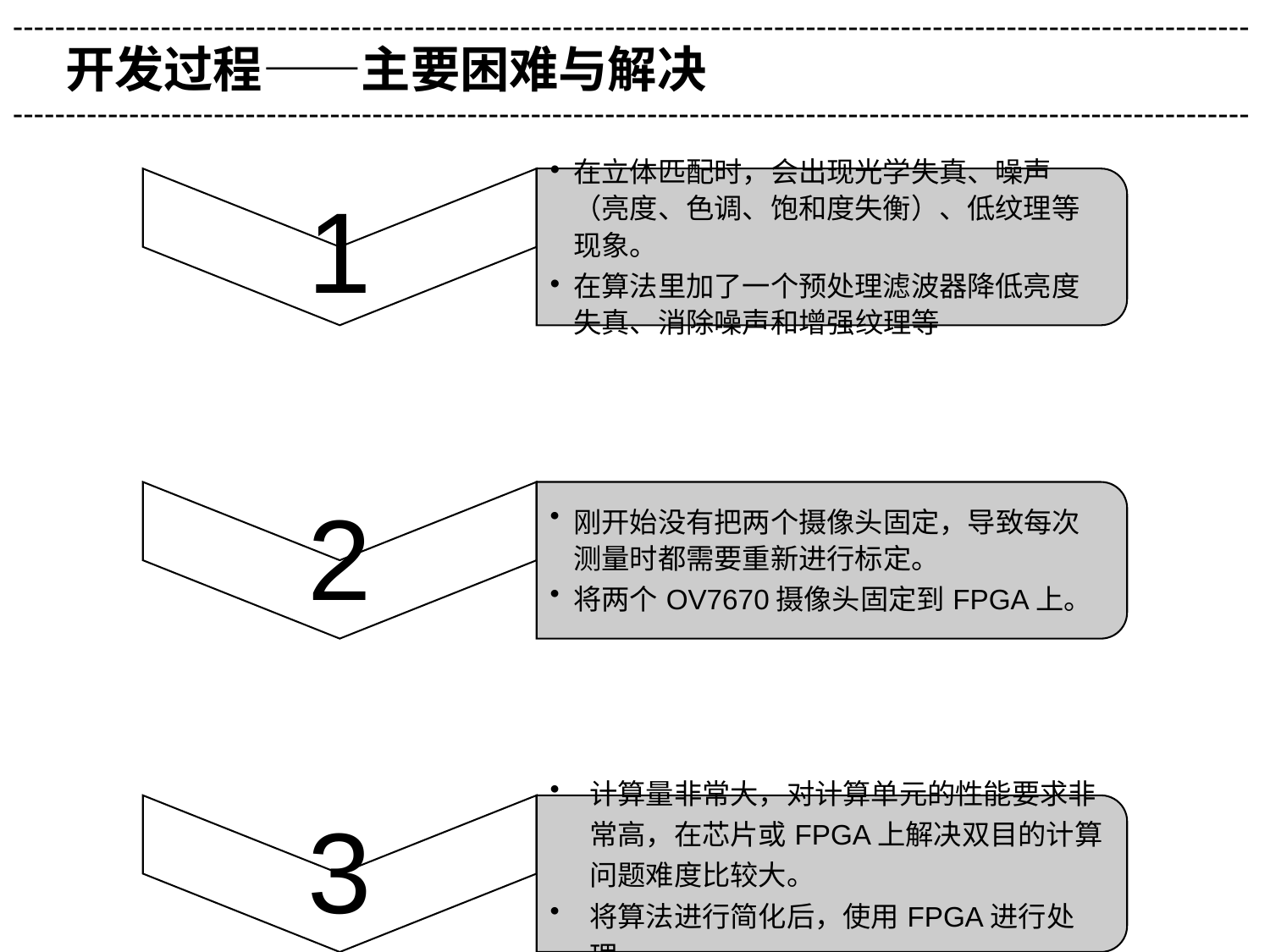

---------------------------------------------------------------------------------------------------------------------
开发过程——主要困难与解决
---------------------------------------------------------------------------------------------------------------------
1
在立体匹配时，会出现光学失真、噪声（亮度、色调、饱和度失衡）、低纹理等现象。
2
刚开始没有把两个摄像头固定，导致每次测量时都需要重新进行标定。
将两个OV7670摄像头固定到FPGA上。
3
计算量非常大，对计算单元的性能要求非常高，在芯片或FPGA上解决双目的计算问题难度比较大。
在算法里加了一个预处理滤波器降低亮度失真、消除噪声和增强纹理等